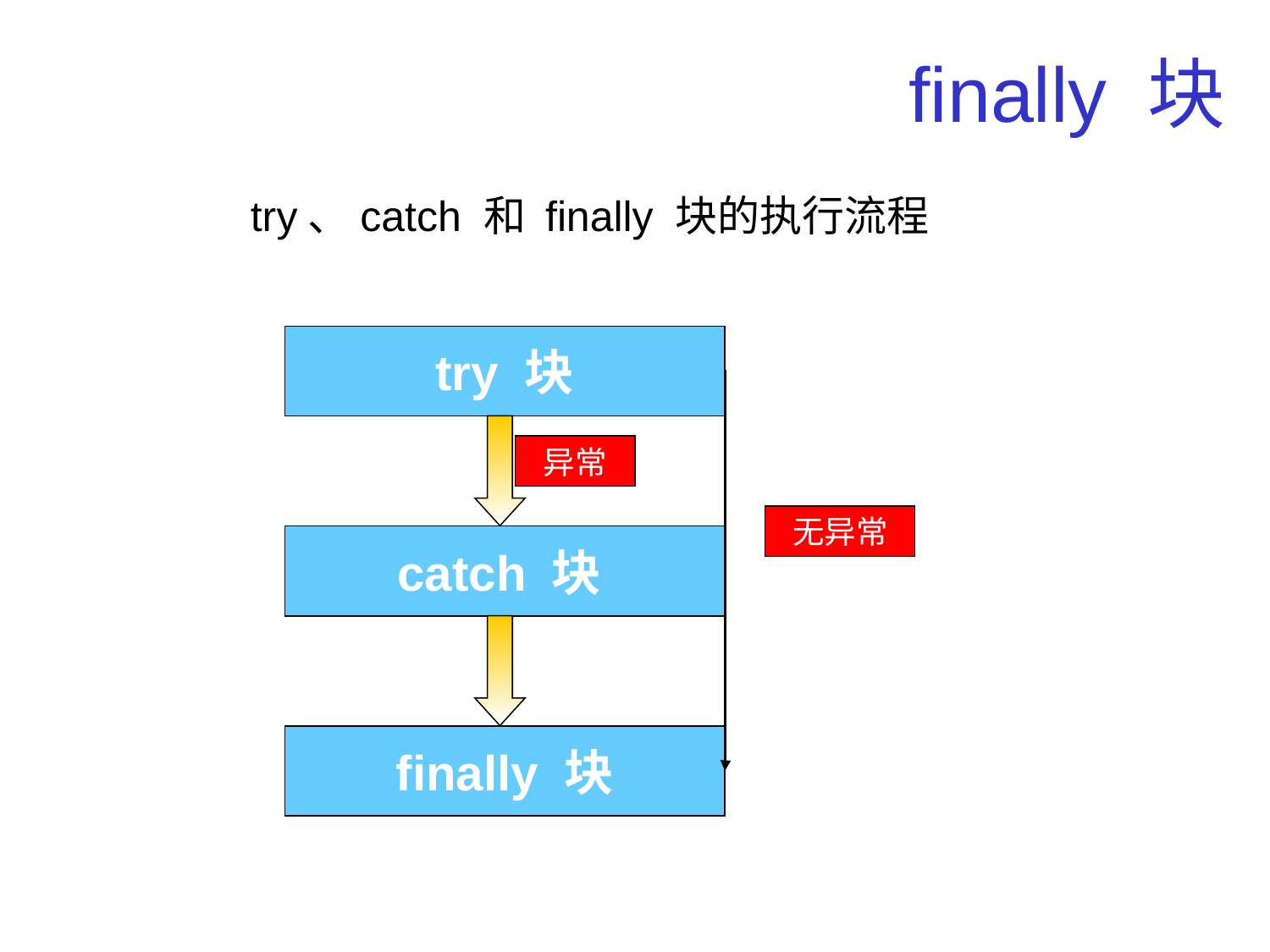

# finally 块
try、catch 和 finally 块的执行流程
try 块

异常
无异常
catch 块

finally 块
10